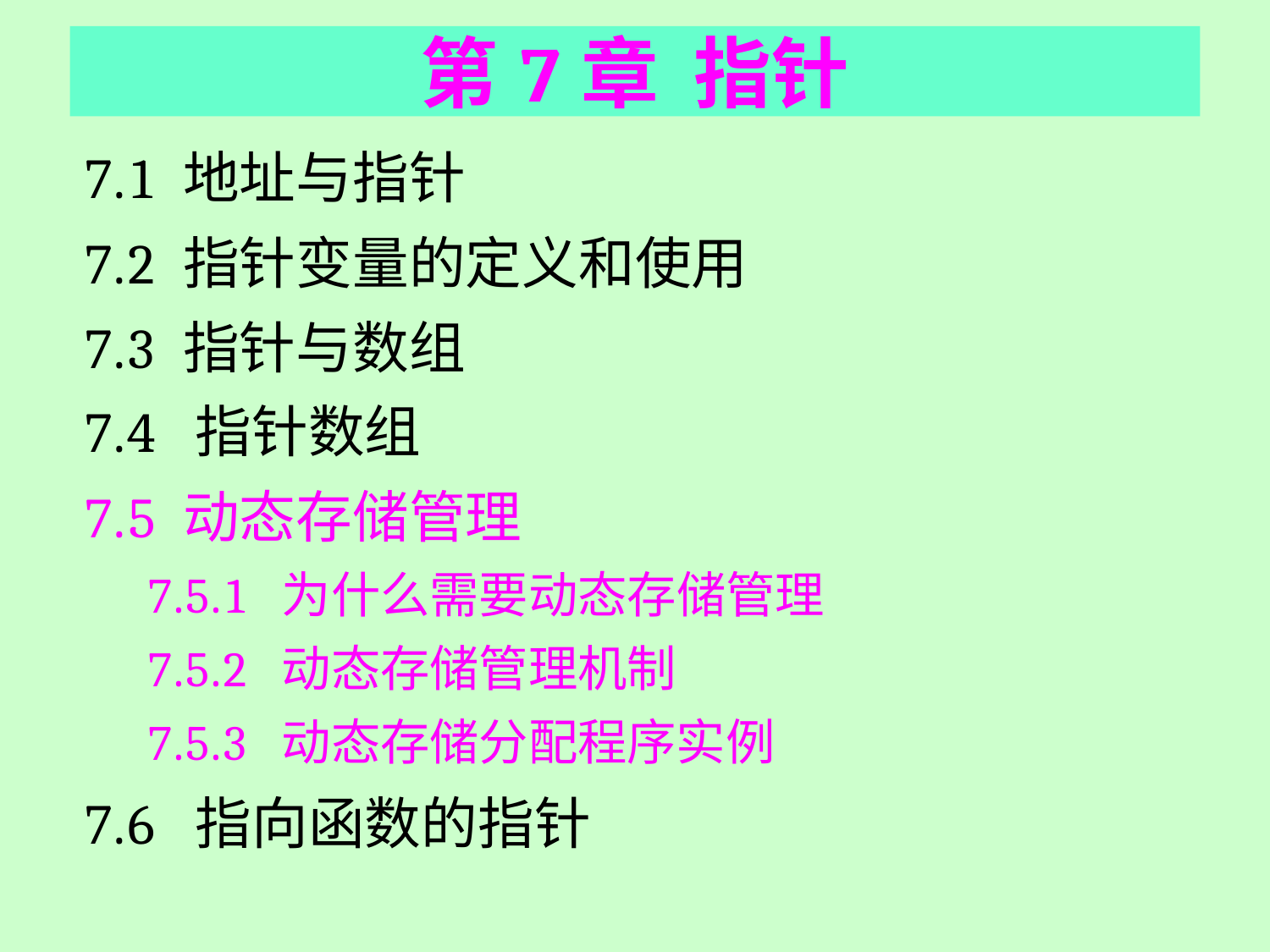

第7章  指针
7.1 地址与指针
7.2 指针变量的定义和使用
7.3 指针与数组
7.4  指针数组
7.5 动态存储管理
7.5.1  为什么需要动态存储管理
7.5.2  动态存储管理机制
7.5.3  动态存储分配程序实例
7.6  指向函数的指针